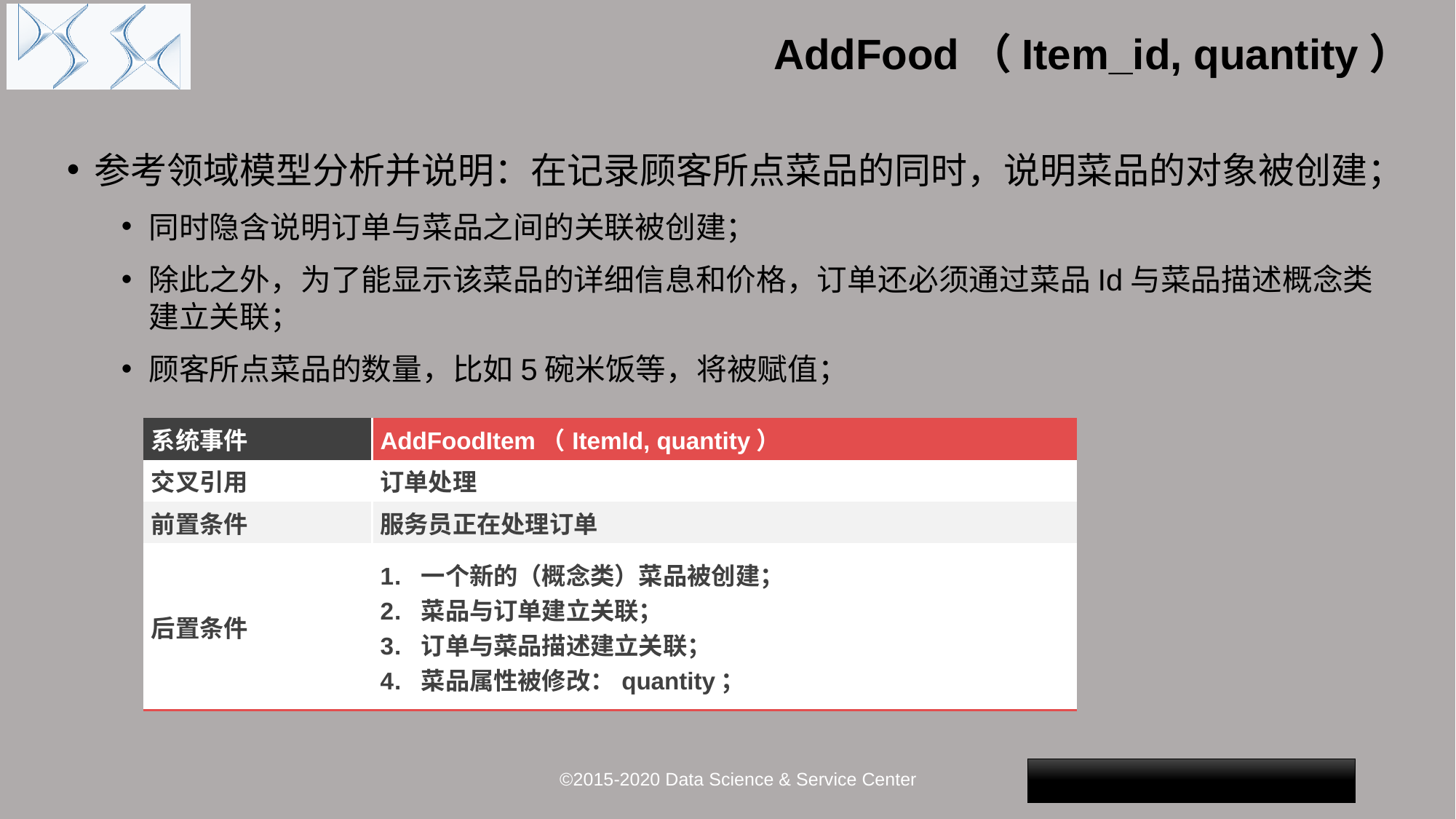

# AddFood（Item_id, quantity）
参考领域模型分析并说明：在记录顾客所点菜品的同时，说明菜品的对象被创建；
同时隐含说明订单与菜品之间的关联被创建；
除此之外，为了能显示该菜品的详细信息和价格，订单还必须通过菜品Id与菜品描述概念类建立关联；
顾客所点菜品的数量，比如5碗米饭等，将被赋值；

| 系统事件 | AddFoodItem（ItemId, quantity） |
| --- | --- |
| 交叉引用 | 订单处理 |
| 前置条件 | 服务员正在处理订单 |
| 后置条件 | 一个新的（概念类）菜品被创建； 菜品与订单建立关联； 订单与菜品描述建立关联； 菜品属性被修改：quantity； |

©2015-2020 Data Science & Service Center
58